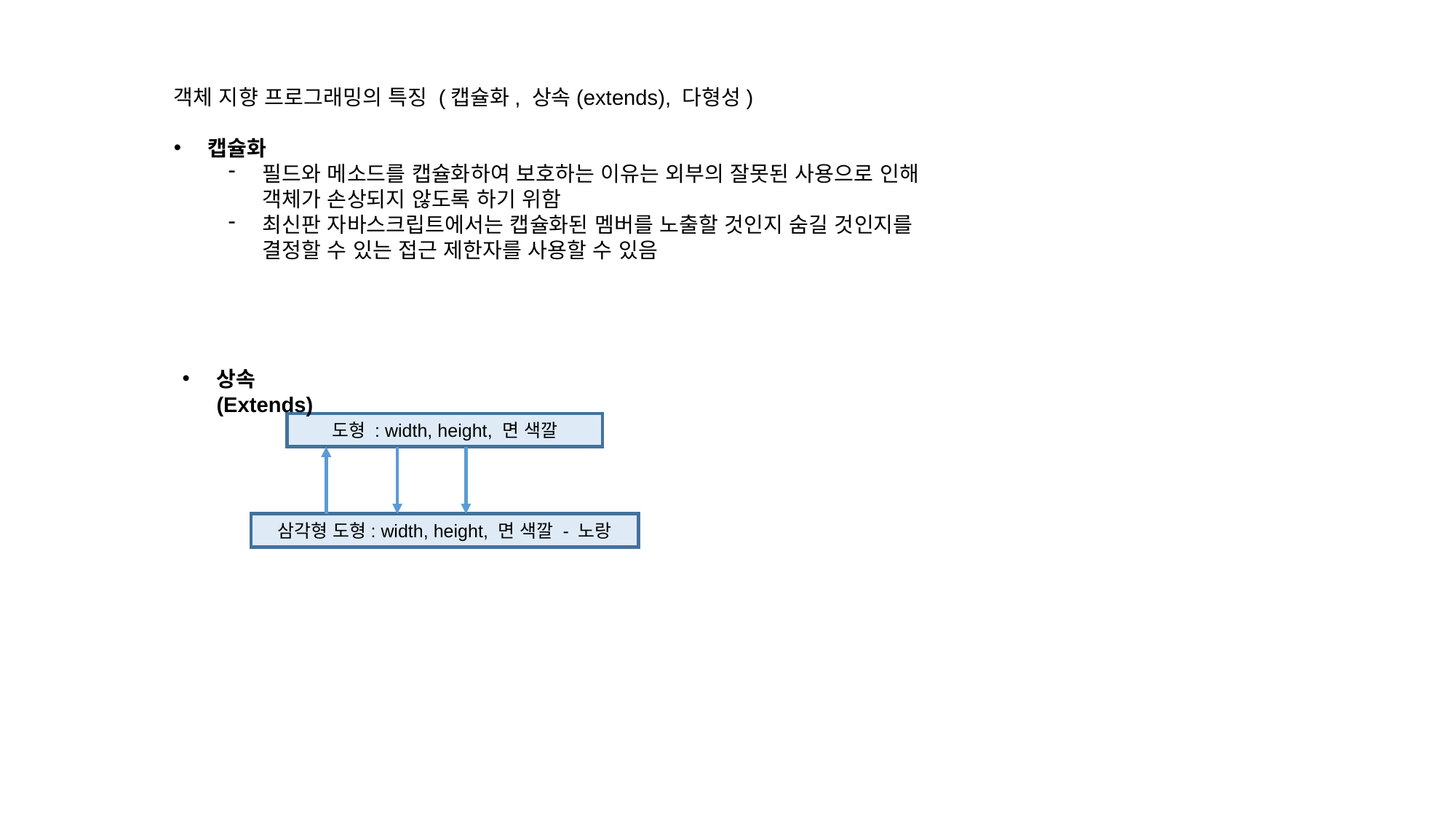

객체 지향 프로그래밍의 특징 (캡슐화, 상속(extends), 다형성)

캡슐화
필드와 메소드를 캡슐화하여 보호하는 이유는 외부의 잘못된 사용으로 인해 객체가 손상되지 않도록 하기 위함
최신판 자바스크립트에서는 캡슐화된 멤버를 노출할 것인지 숨길 것인지를 결정할 수 있는 접근 제한자를 사용할 수 있음
상속(Extends)
도형 : width, height, 면 색깔
삼각형 도형: width, height, 면 색깔 - 노랑